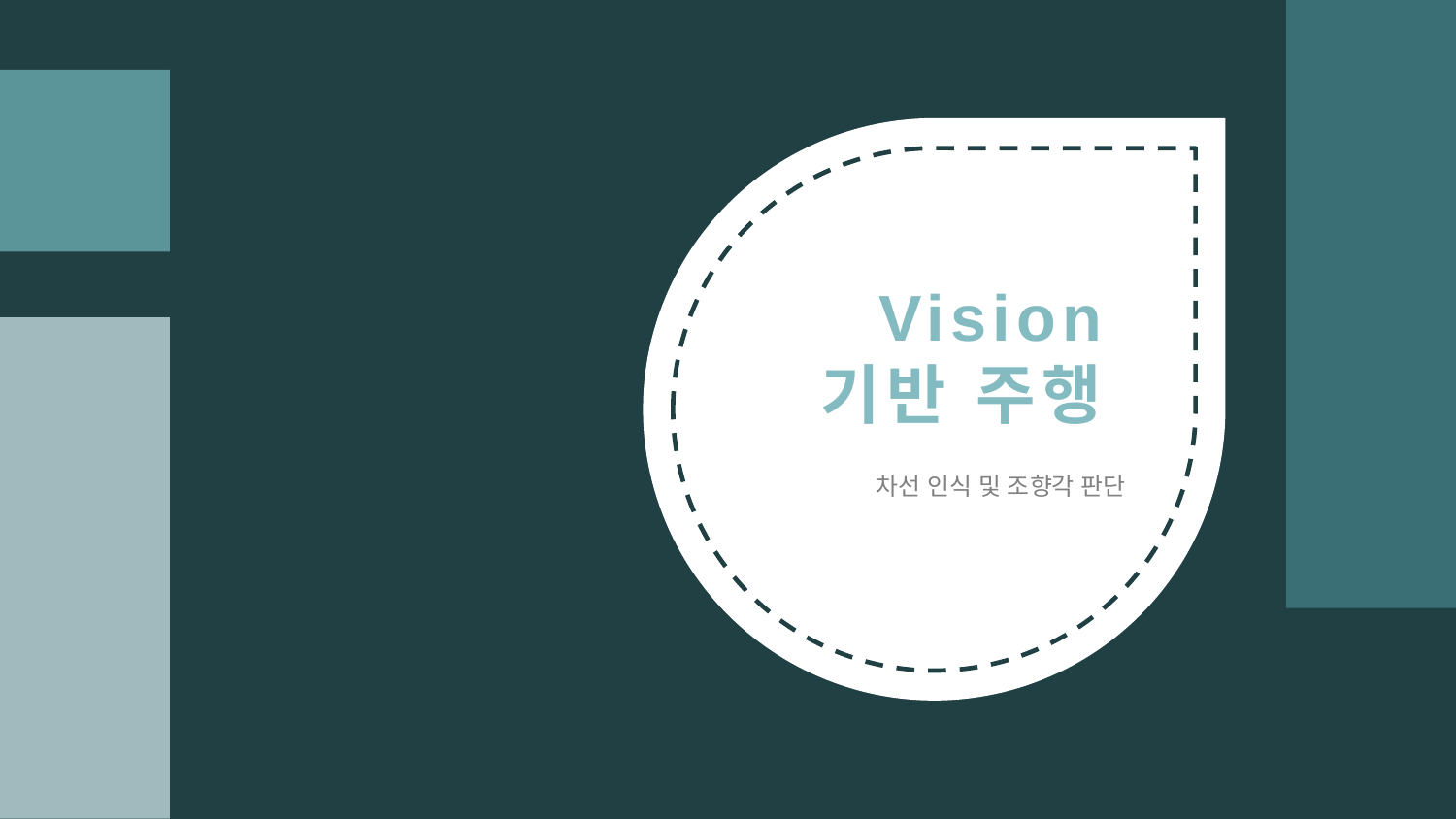

Vision
기반 주행

차선 인식 및 조향각 판단